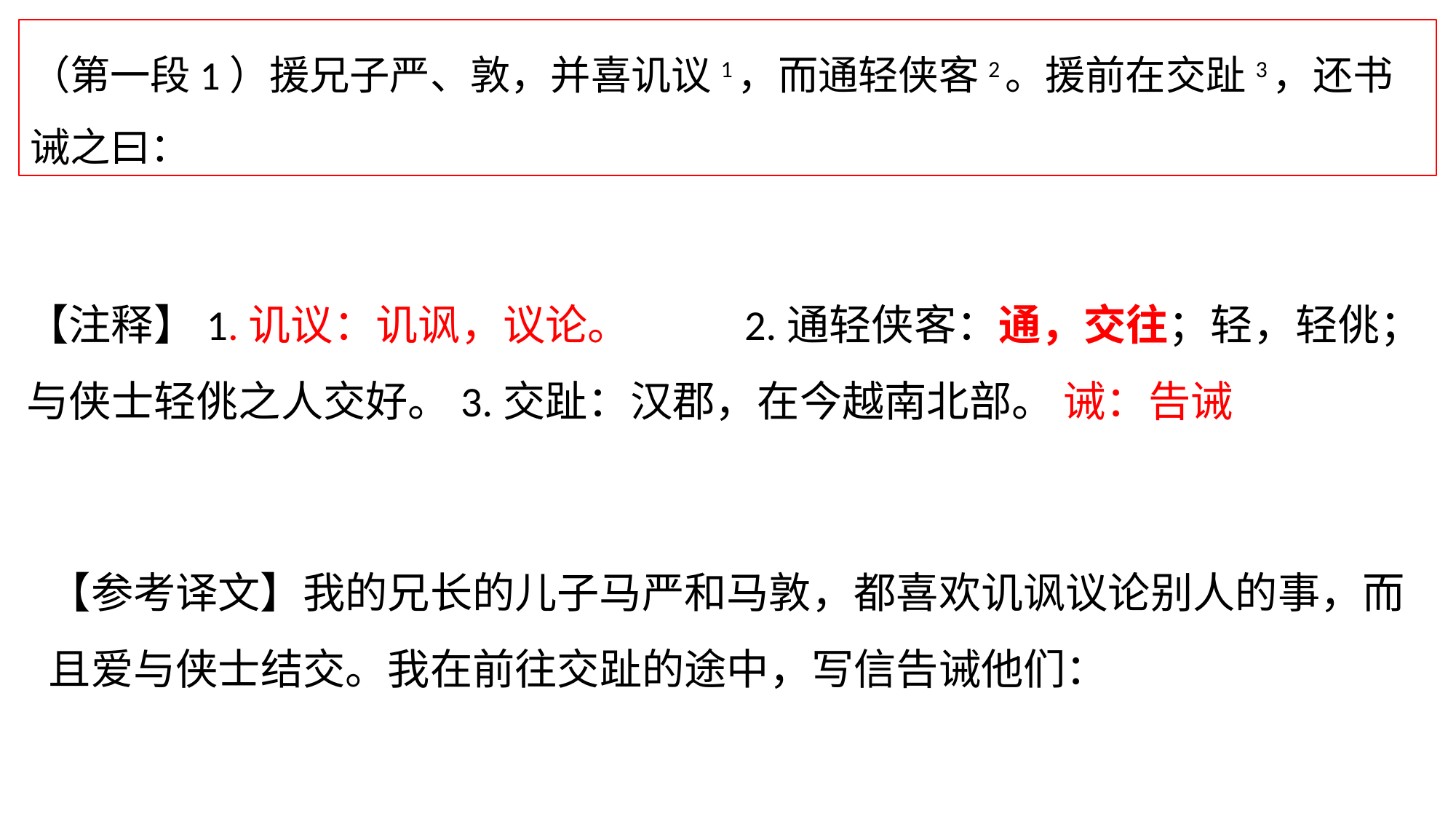

（第一段1）援兄子严、敦，并喜讥议1，而通轻侠客2。援前在交趾3，还书诫之曰：
【注释】1.讥议：讥讽，议论。           2.通轻侠客：通，交往；轻，轻佻；与侠士轻佻之人交好。3.交趾：汉郡，在今越南北部。 诫：告诫
【参考译文】我的兄长的儿子马严和马敦，都喜欢讥讽议论别人的事，而且爱与侠士结交。我在前往交趾的途中，写信告诫他们：